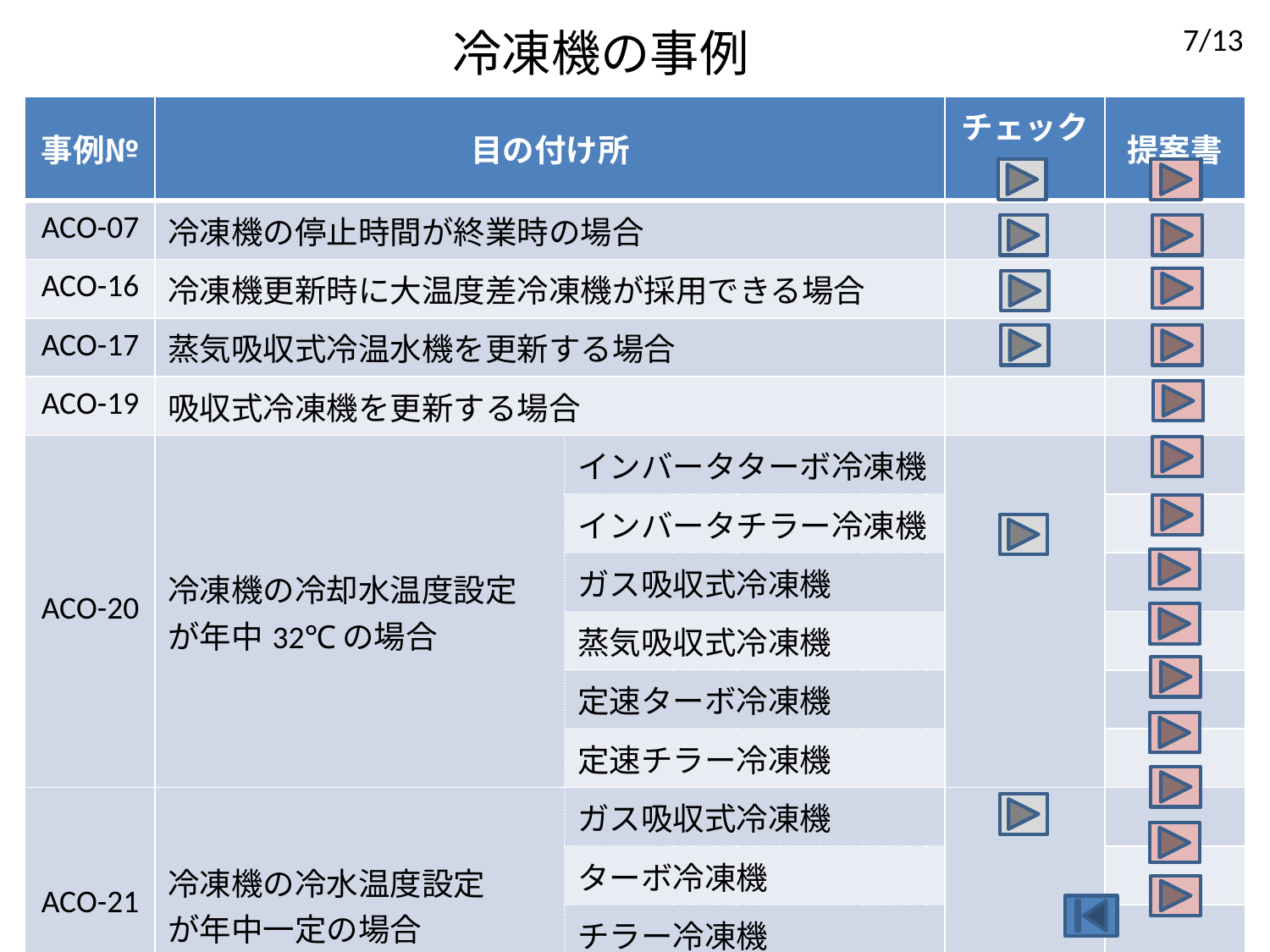

7/13
冷凍機の事例
| 事例№ | 目の付け所 |  | チェック表 | 提案書 |
| --- | --- | --- | --- | --- |
| ACO-07 | 冷凍機の停止時間が終業時の場合 |  |  |  |
| ACO-16 | 冷凍機更新時に大温度差冷凍機が採用できる場合 |  |  |  |
| ACO-17 | 蒸気吸収式冷温水機を更新する場合 |  |  |  |
| ACO-19 | 吸収式冷凍機を更新する場合 |  |  |  |
| ACO-20 | 冷凍機の冷却水温度設定 が年中32℃の場合 | インバータターボ冷凍機 |  |  |
|  |  | インバータチラー冷凍機 |  |  |
|  |  | ガス吸収式冷凍機 |  |  |
|  |  | 蒸気吸収式冷凍機 |  |  |
|  |  | 定速ターボ冷凍機 |  |  |
|  |  | 定速チラー冷凍機 |  |  |
| ACO-21 | 冷凍機の冷水温度設定 が年中一定の場合 | ガス吸収式冷凍機 |  |  |
|  |  | ターボ冷凍機 |  |  |
|  |  | チラー冷凍機 |  |  |
|  |  | 蒸気吸収式冷凍機 |  |  |